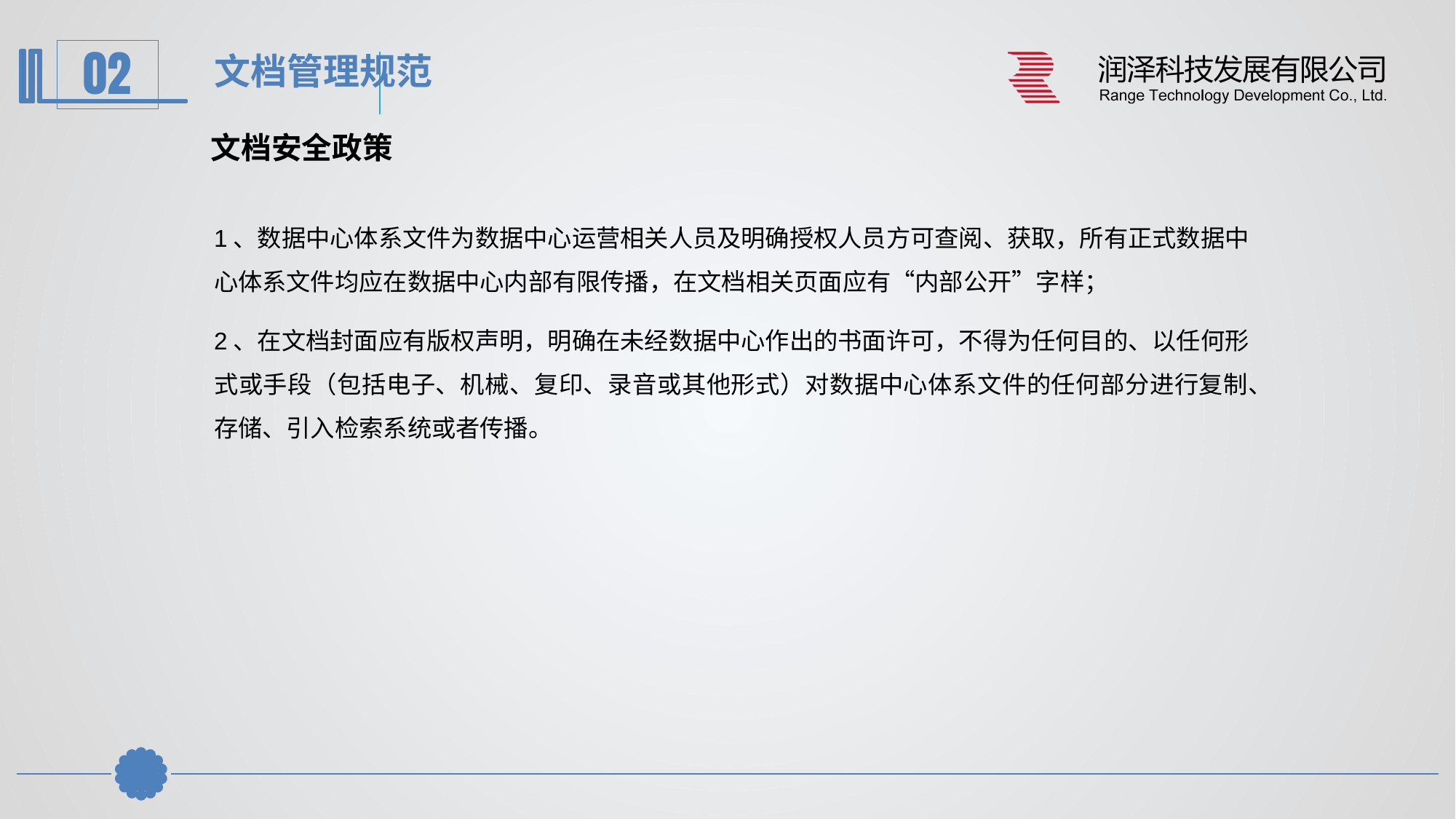

文档管理规范
文档安全政策
1、数据中心体系文件为数据中心运营相关人员及明确授权人员方可查阅、获取，所有正式数据中心体系文件均应在数据中心内部有限传播，在文档相关页面应有“内部公开”字样；
2、在文档封面应有版权声明，明确在未经数据中心作出的书面许可，不得为任何目的、以任何形式或手段（包括电子、机械、复印、录音或其他形式）对数据中心体系文件的任何部分进行复制、存储、引入检索系统或者传播。
6